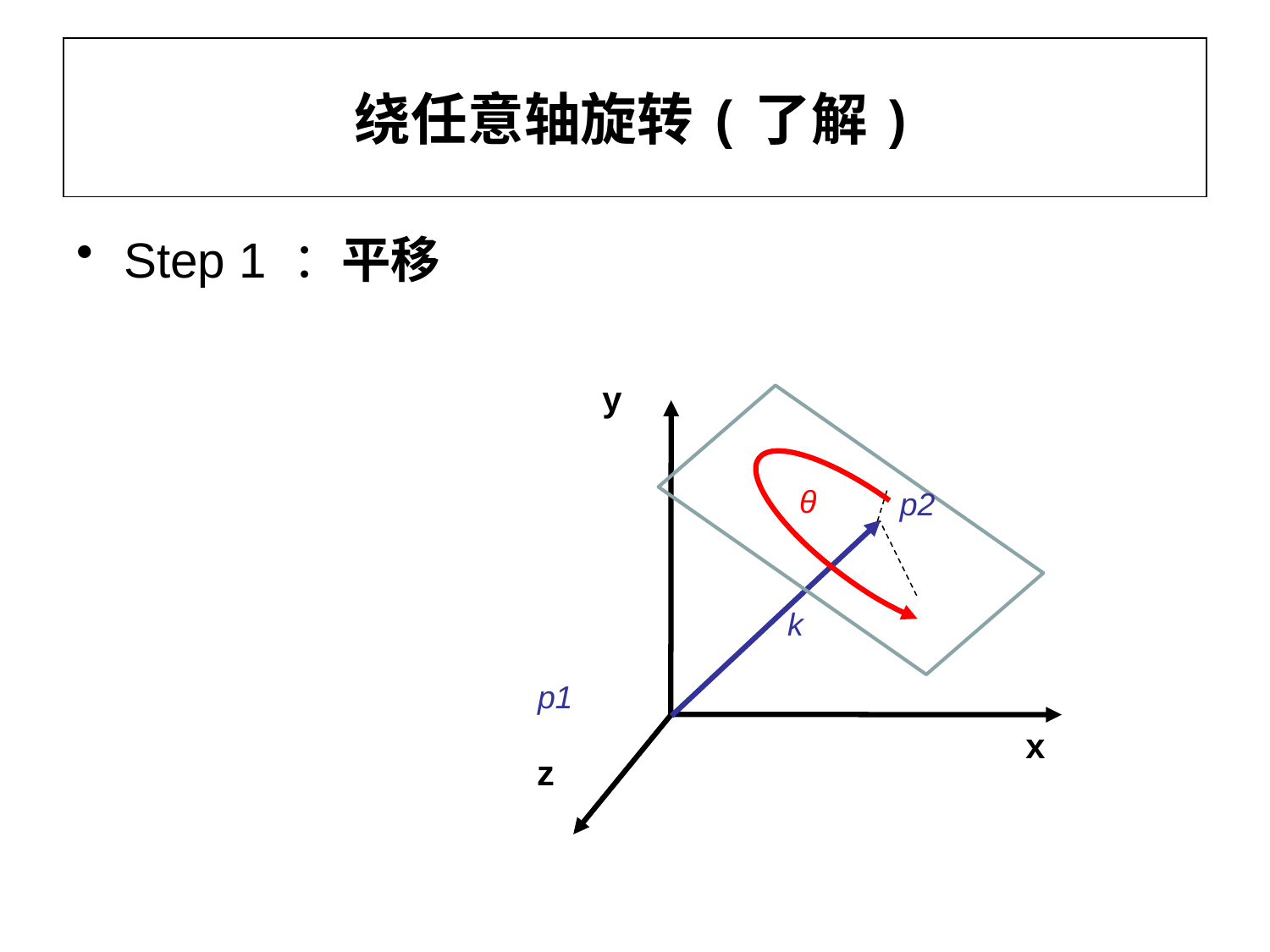

# 绕任意轴旋转(了解)
Step 1 ：平移

y

θ
p2

k
p1

x
z